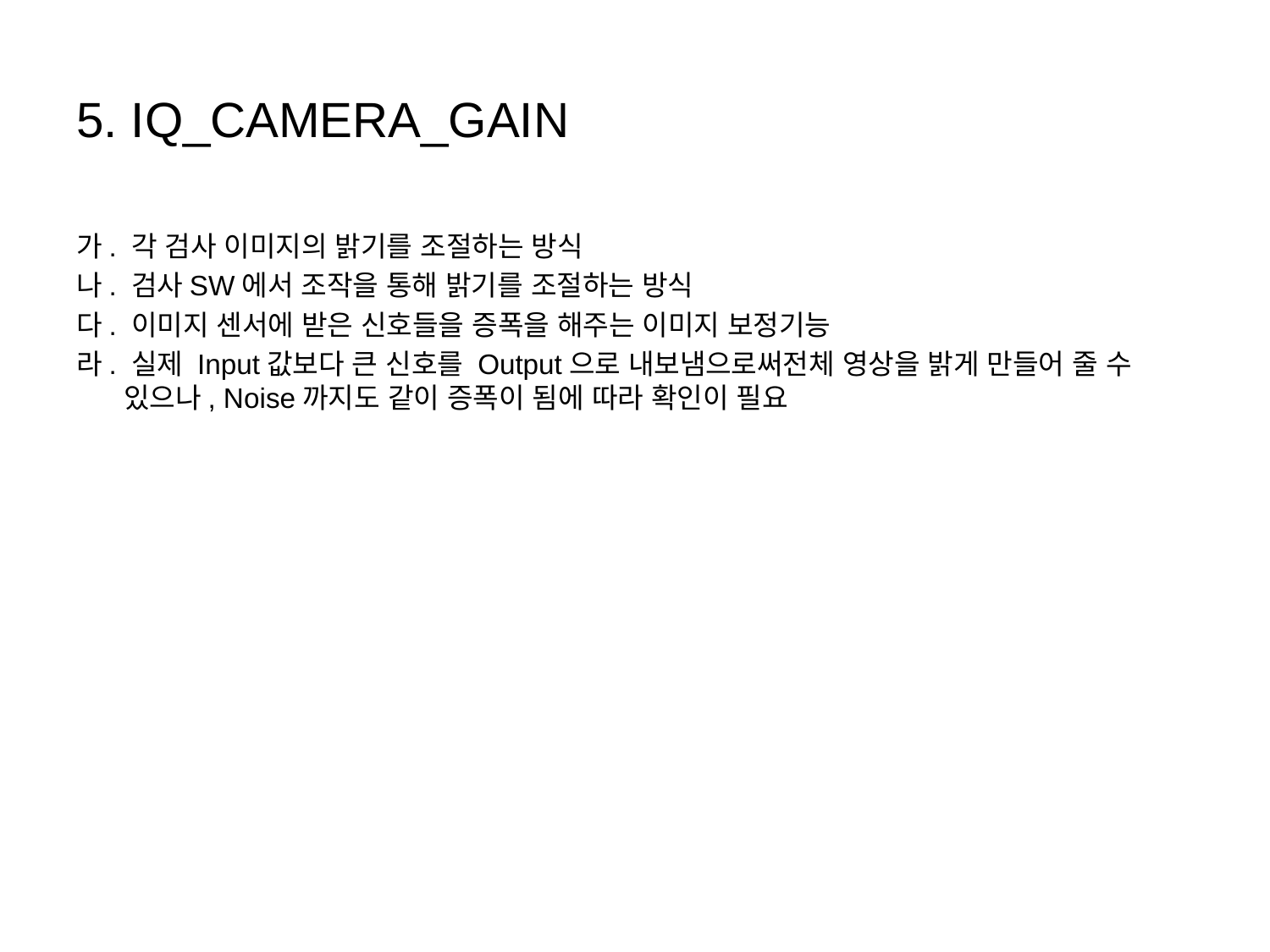

# 5. IQ_CAMERA_GAIN
가. 각 검사 이미지의 밝기를 조절하는 방식
나. 검사SW에서 조작을 통해 밝기를 조절하는 방식
다. 이미지 센서에 받은 신호들을 증폭을 해주는 이미지 보정기능
라. 실제 Input값보다 큰 신호를 Output으로 내보냄으로써전체 영상을 밝게 만들어 줄 수 있으나, Noise까지도 같이 증폭이 됨에 따라 확인이 필요